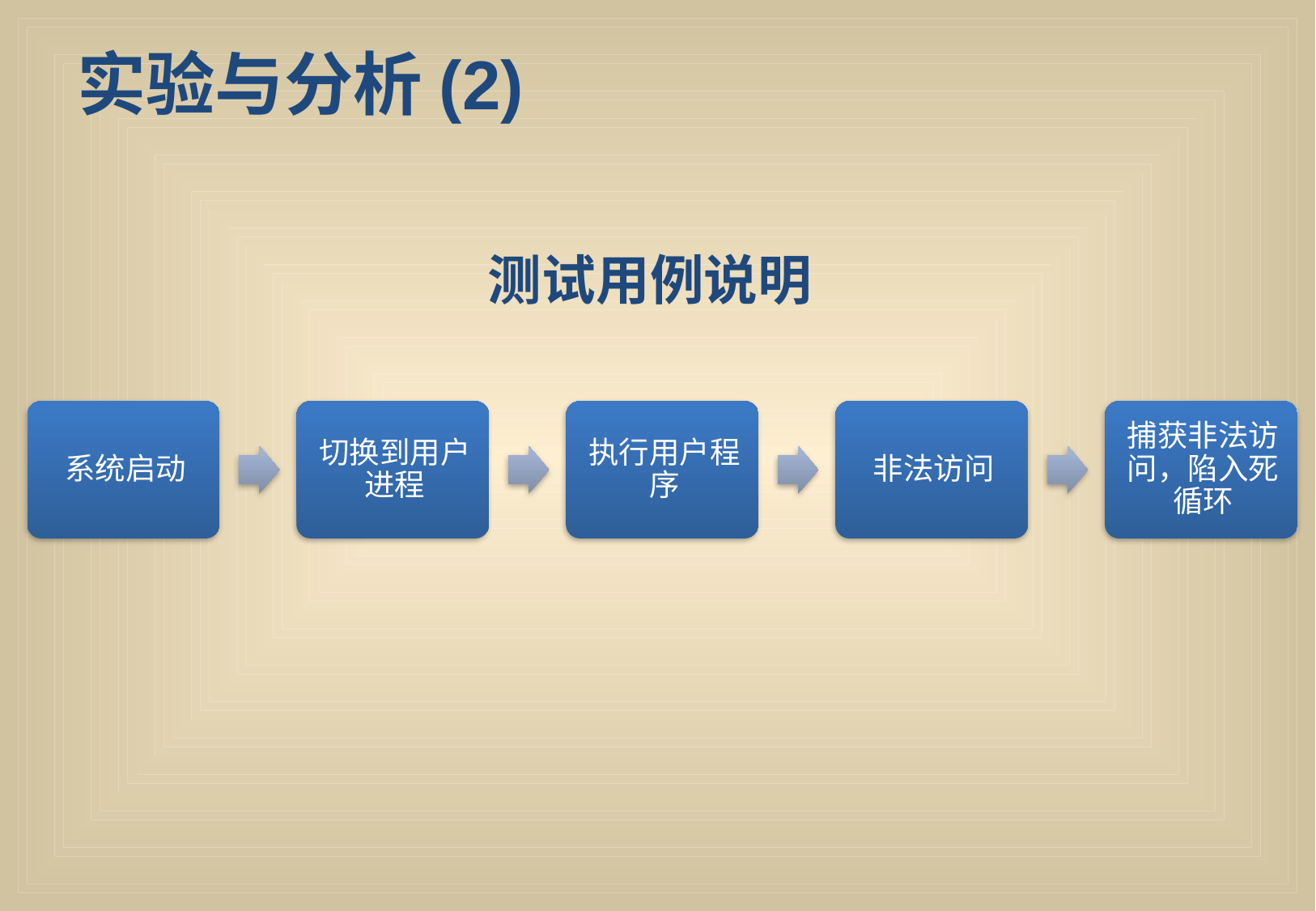

实验与分析(2)
系统启动

切换到用户进程

执行用户程序

非法访问

捕获非法访问，陷入死循环
测试用例说明